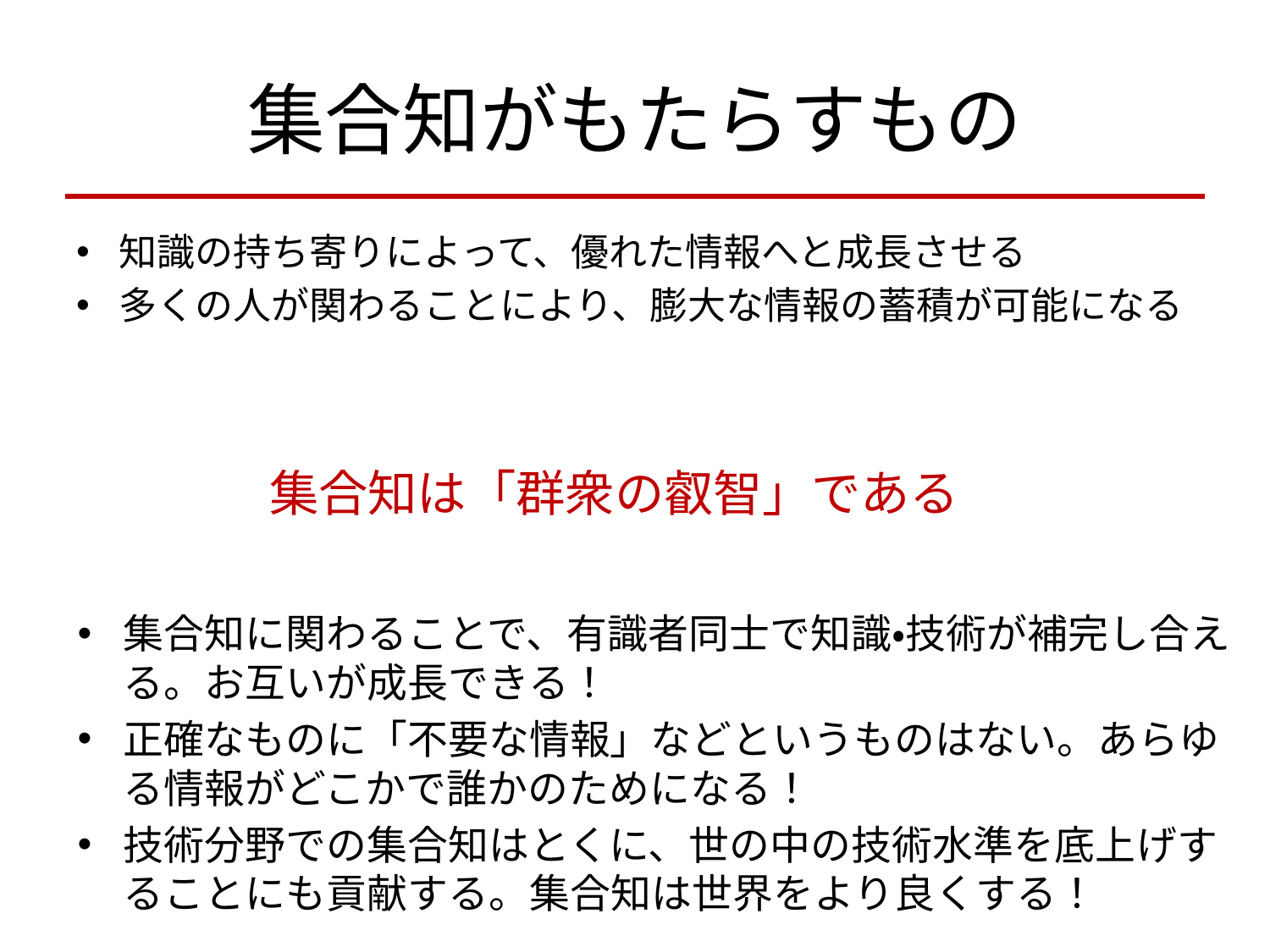

# 集合知がもたらすもの
知識の持ち寄りによって、優れた情報へと成長させる
多くの人が関わることにより、膨大な情報の蓄積が可能になる
集合知は「群衆の叡智」である
集合知に関わることで、有識者同士で知識・技術が補完し合える。お互いが成長できる！
正確なものに「不要な情報」などというものはない。あらゆる情報がどこかで誰かのためになる！
技術分野での集合知はとくに、世の中の技術水準を底上げすることにも貢献する。集合知は世界をより良くする！